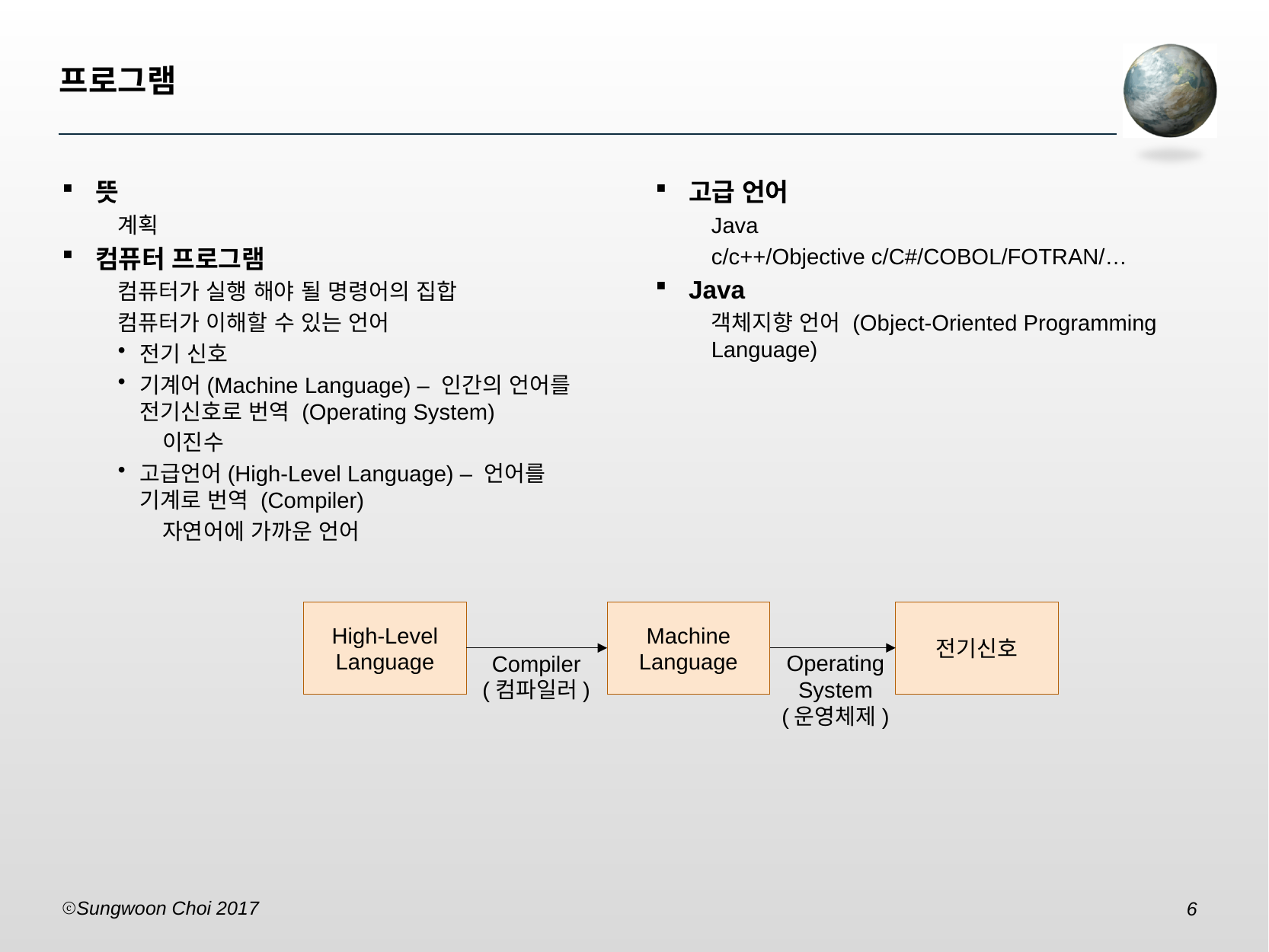

# 프로그램
뜻
계획
컴퓨터 프로그램
컴퓨터가 실행 해야 될 명령어의 집합
컴퓨터가 이해할 수 있는 언어
전기 신호
기계어(Machine Language) – 인간의 언어를 전기신호로 번역 (Operating System)
이진수
고급언어(High-Level Language) – 언어를 기계로 번역 (Compiler)
자연어에 가까운 언어

고급 언어
Java
c/c++/Objective c/C#/COBOL/FOTRAN/…
Java
객체지향 언어 (Object-Oriented Programming Language)
High-Level Language
Machine Language
전기신호
Compiler
(컴파일러)
Operating System
(운영체제)
Sungwoon Choi 2017
6